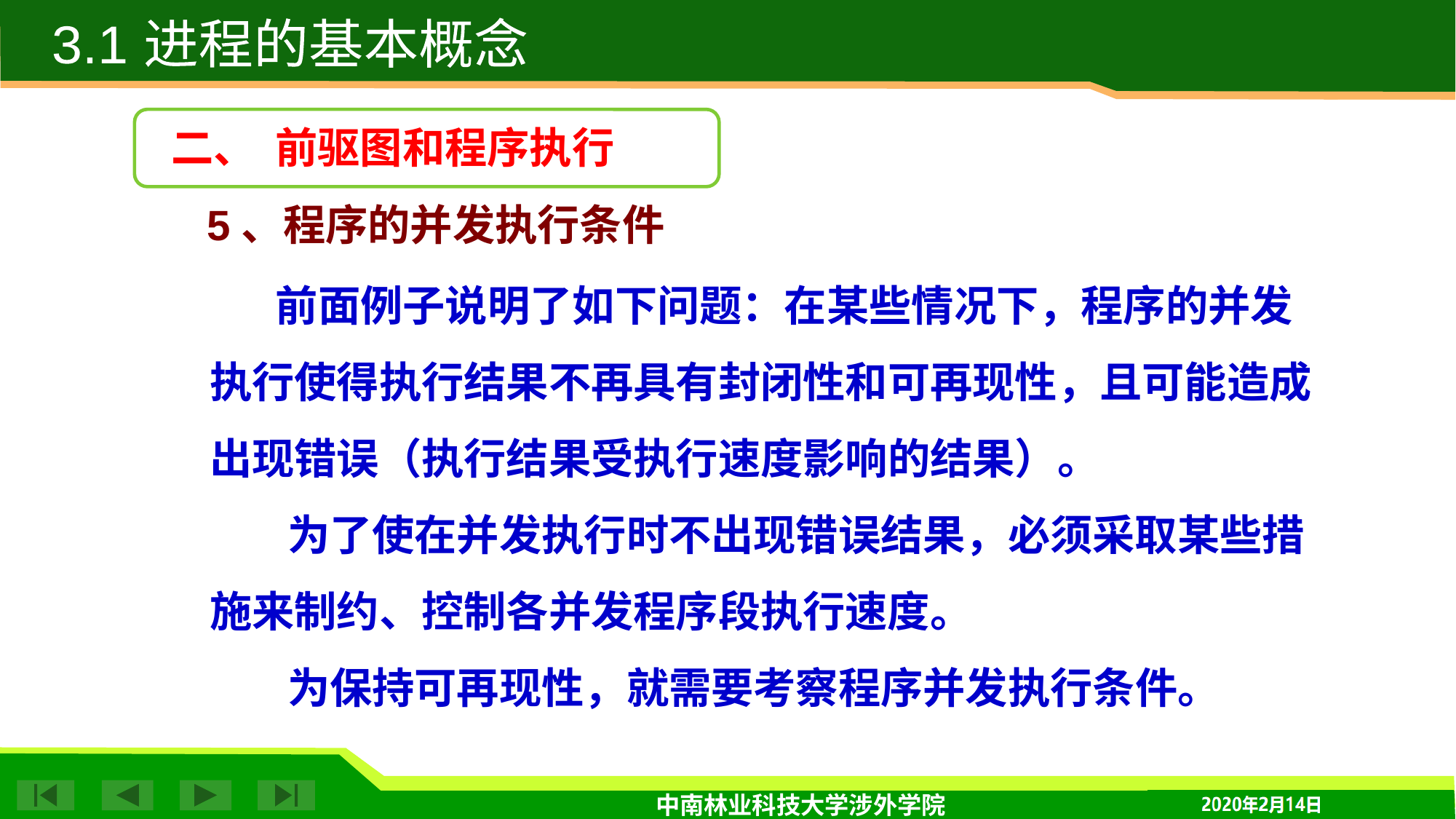

3.1 进程的基本概念

二、  前驱图和程序执行
 5、程序的并发执行条件
       前面例子说明了如下问题：在某些情况下，程序的并发执行使得执行结果不再具有封闭性和可再现性，且可能造成出现错误（执行结果受执行速度影响的结果）。
       为了使在并发执行时不出现错误结果，必须采取某些措施来制约、控制各并发程序段执行速度。
       为保持可再现性，就需要考察程序并发执行条件。